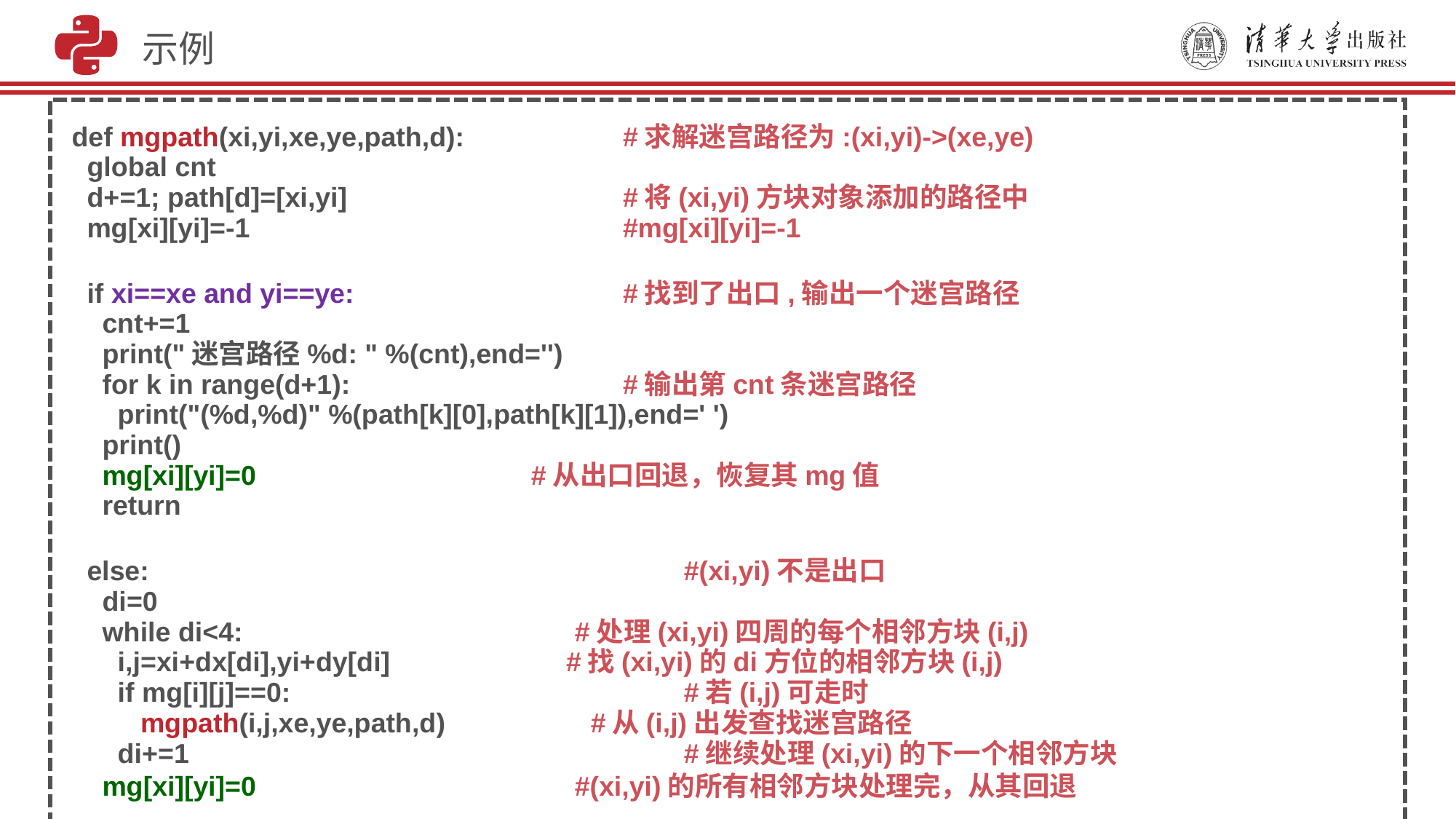

示例
def mgpath(xi,yi,xe,ye,path,d):    	               #求解迷宫路径为:(xi,yi)->(xe,ye)
  global cnt
  d+=1; path[d]=[xi,yi]            	               #将(xi,yi)方块对象添加的路径中
  mg[xi][yi]=-1			               #mg[xi][yi]=-1
  if xi==xe and yi==ye:		               #找到了出口,输出一个迷宫路径
    cnt+=1
    print("迷宫路径%d: " %(cnt),end='')
    for k in range(d+1):		               #输出第cnt条迷宫路径
      print("(%d,%d)" %(path[k][0],path[k][1]),end=' ')
    print()
    mg[xi][yi]=0                                    #从出口回退，恢复其mg值
    return
  else:				                       #(xi,yi)不是出口
    di=0
    while di<4:		                       #处理(xi,yi)四周的每个相邻方块(i,j)
      i,j=xi+dx[di],yi+dy[di]                       #找(xi,yi)的di方位的相邻方块(i,j)
      if mg[i][j]==0:		                       #若(i,j)可走时
         mgpath(i,j,xe,ye,path,d)                   #从(i,j)出发查找迷宫路径
      di+=1			                       #继续处理(xi,yi)的下一个相邻方块
    mg[xi][yi]=0    		                       #(xi,yi)的所有相邻方块处理完，从其回退